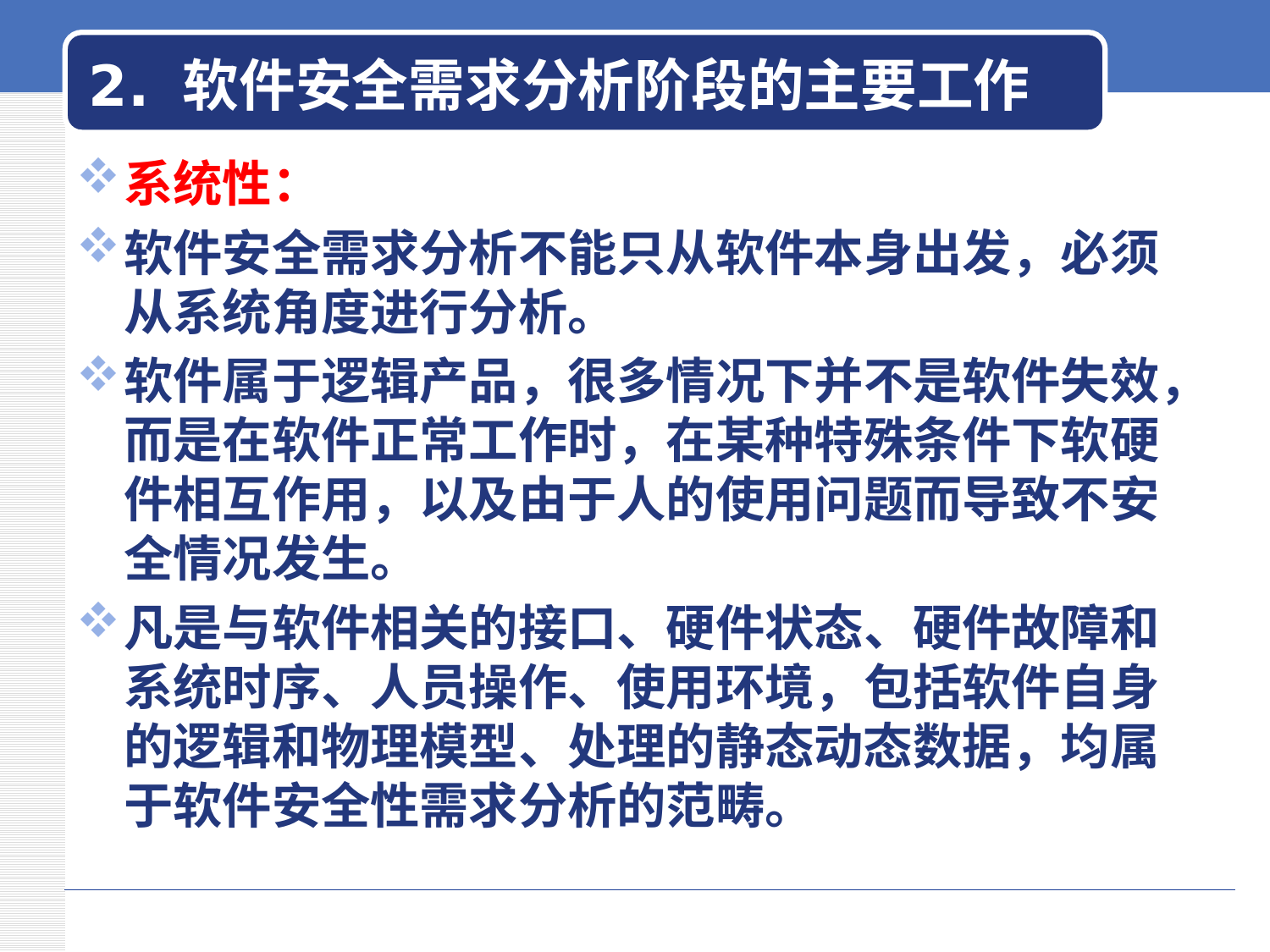

# 2. 软件安全需求分析阶段的主要工作
系统性：
软件安全需求分析不能只从软件本身出发，必须从系统角度进行分析。
软件属于逻辑产品，很多情况下并不是软件失效，而是在软件正常工作时，在某种特殊条件下软硬件相互作用，以及由于人的使用问题而导致不安全情况发生。
凡是与软件相关的接口、硬件状态、硬件故障和系统时序、人员操作、使用环境，包括软件自身的逻辑和物理模型、处理的静态动态数据，均属于软件安全性需求分析的范畴。